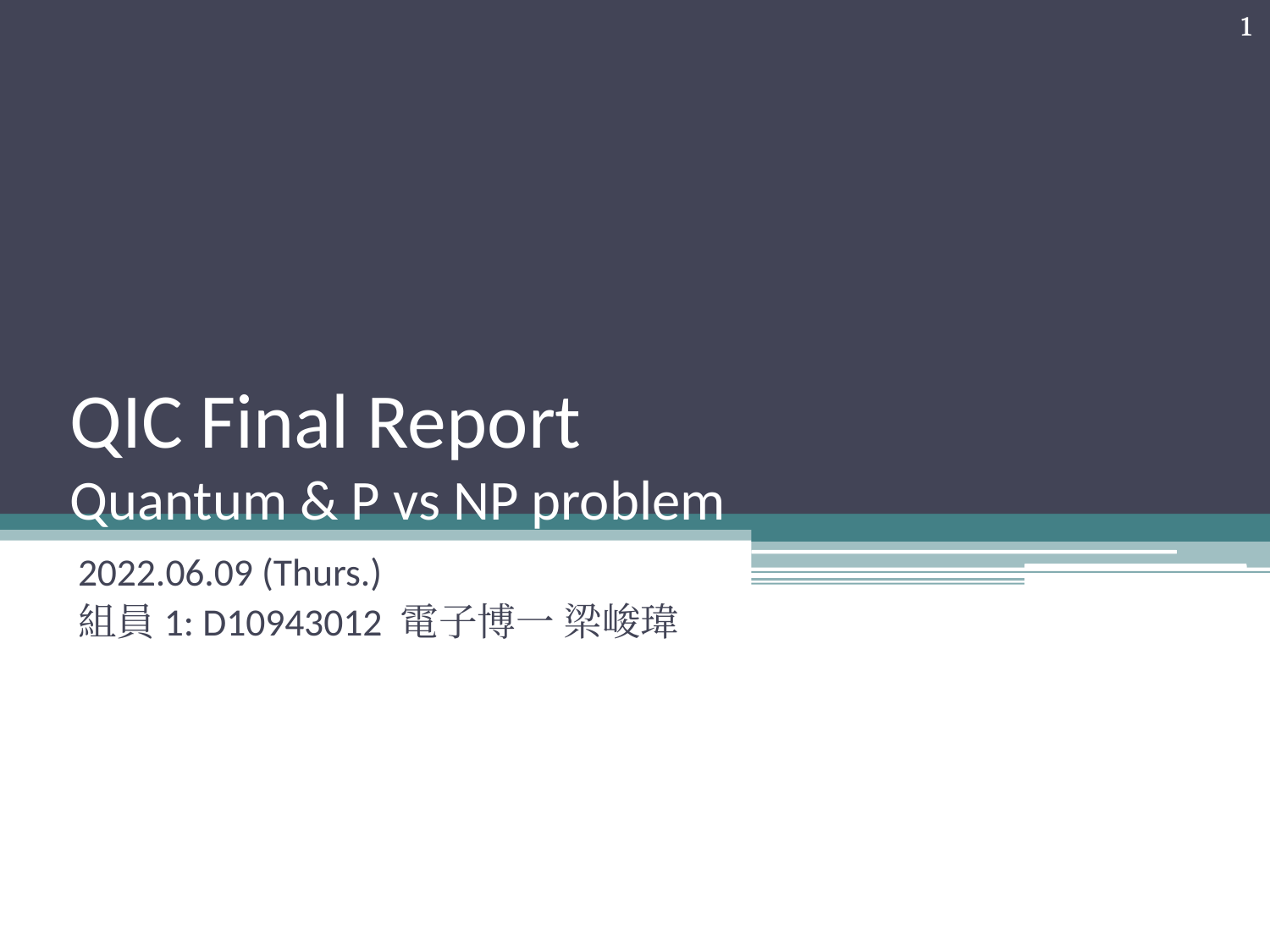

1
# QIC Final Report Quantum & P vs NP problem
2022.06.09 (Thurs.)
組員1: D10943012 電子博一 梁峻瑋